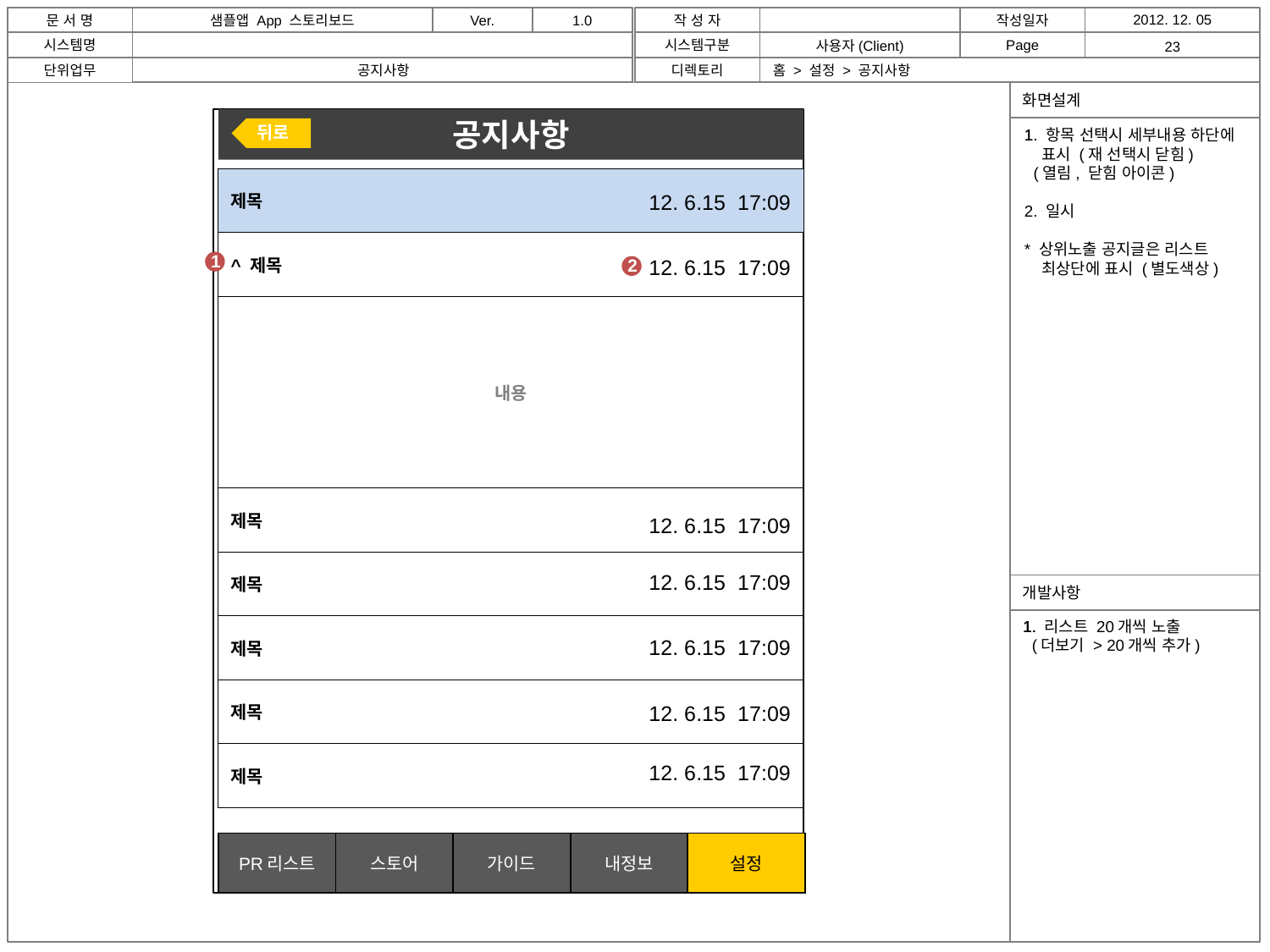

공지사항
홈 > 설정 > 공지사항

공지사항
뒤로

1. 항목 선택시 세부내용 하단에
   표시 (재 선택시 닫힘)
  (열림, 닫힘 아이콘)

2. 일시

* 상위노출 공지글은 리스트
   최상단에 표시 (별도색상)

| 제목 |
| --- |
| ^ 제목 |
| 내용 |
| 제목 |
| 제목 |
| 제목 |
| 제목 |
| 제목 |
12. 6.15  17:09
1

12. 6.15  17:09
2

12. 6.15  17:09
12. 6.15  17:09
1. 리스트 20개씩 노출
  (더보기 > 20개씩 추가)
1.
12. 6.15  17:09
12. 6.15  17:09
12. 6.15  17:09
| PR리스트 | 스토어 | 가이드 | 내정보 | 설정 |
| --- | --- | --- | --- | --- |